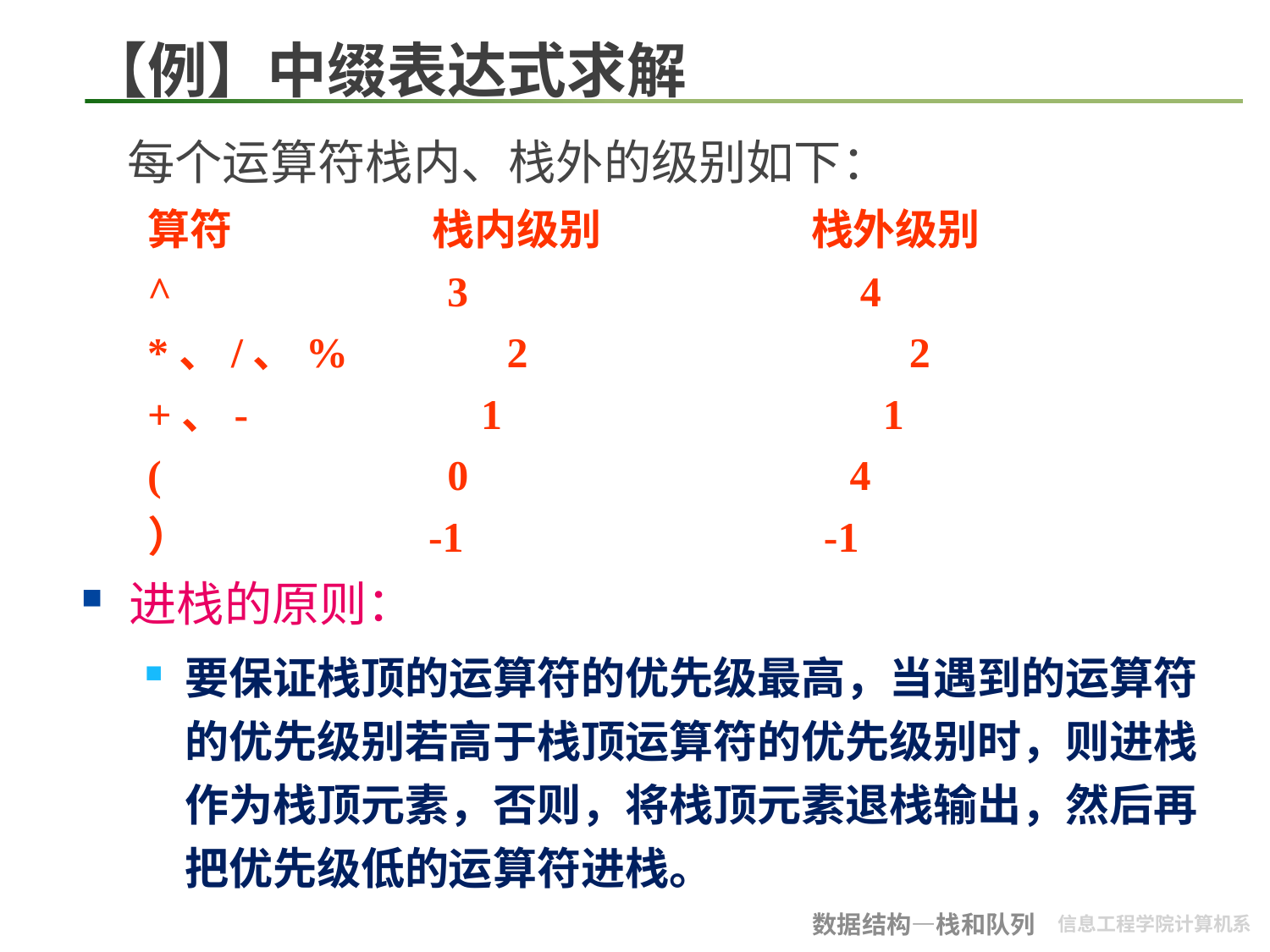

# 【例】中缀表达式求解
每个运算符栈内、栈外的级别如下：
算符                     栈内级别                      栈外级别
^                          3                                     4
*、/、%               2                                    2
+、-                      1                                    1
(                           0                                    4
）                        -1                                  -1

进栈的原则：
要保证栈顶的运算符的优先级最高，当遇到的运算符的优先级别若高于栈顶运算符的优先级别时，则进栈作为栈顶元素，否则，将栈顶元素退栈输出，然后再把优先级低的运算符进栈。